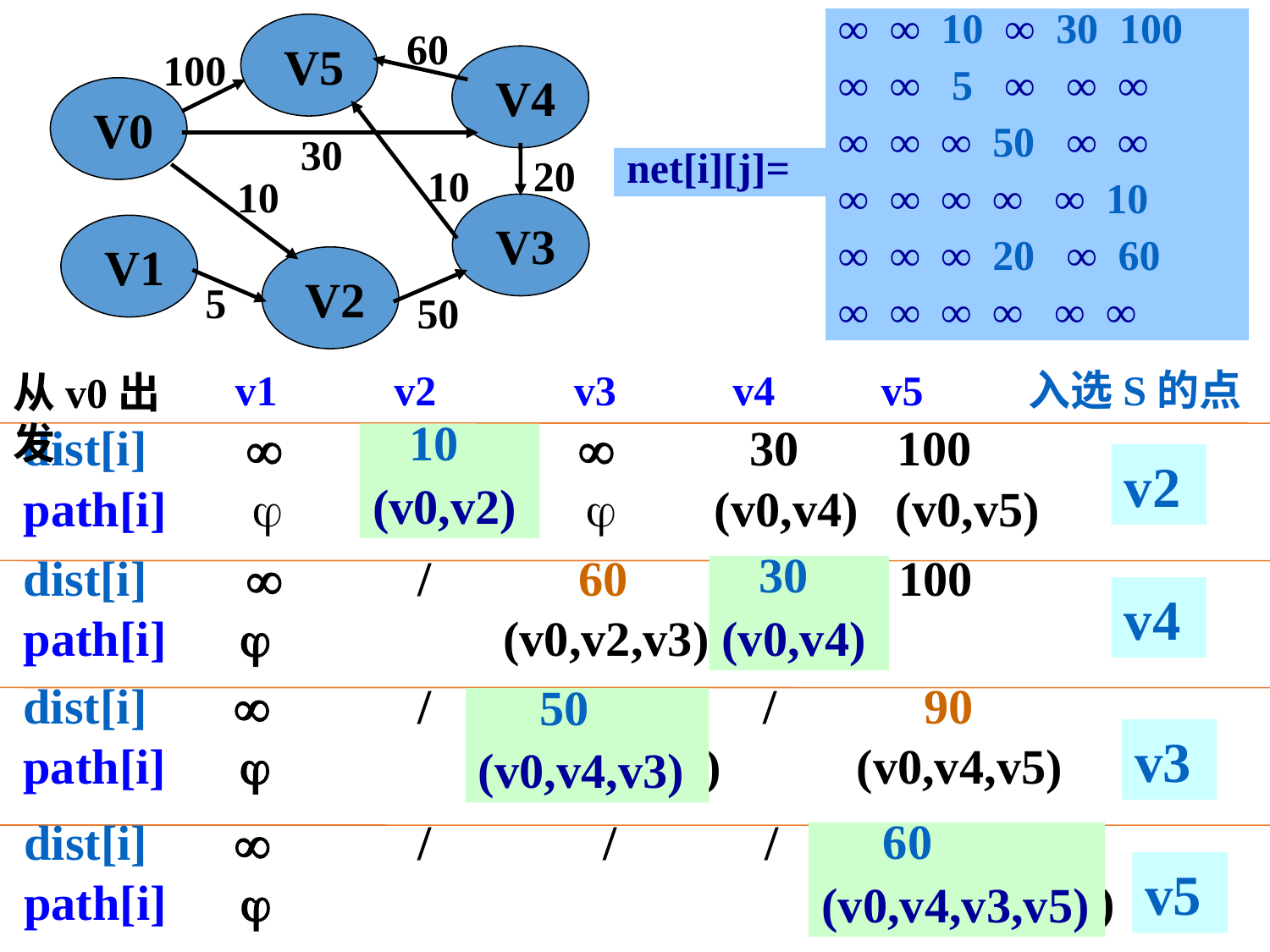

∞  ∞  10  ∞  30  100
∞  ∞   5   ∞   ∞  ∞
∞  ∞  ∞  50   ∞  ∞
∞  ∞  ∞  ∞   ∞  10
∞  ∞  ∞  20   ∞  60
∞  ∞  ∞  ∞   ∞  ∞

net[i][j]=
 V5
60
100
 V4

 V0

30

20

10

10
 V3
 V1
 V2
5

50
从v0出发
                    v1           v2             v3           v4          v5         入选S的点
dist[i]        ∞          10          ∞           30        100
path[i]       ϕ       (v0,v2)      ϕ        (v0,v4)   (v0,v5)

   10
(v0,v2)
v2
   30
(v0,v4)

dist[i]        ∞           /            60         30         100
path[i]      ϕ                   (v0,v2,v3)
v4

     50
(v0,v4,v3)
dist[i]       ∞            /            50           /            90
path[i]      ϕ                    (v0,v4,v3)           (v0,v4,v5)
v3
     60
(v0,v4,v3,v5)

dist[i]       ∞            /              /            /            60
path[i]      ϕ                                               (v0,v4,v3,v5)
v5